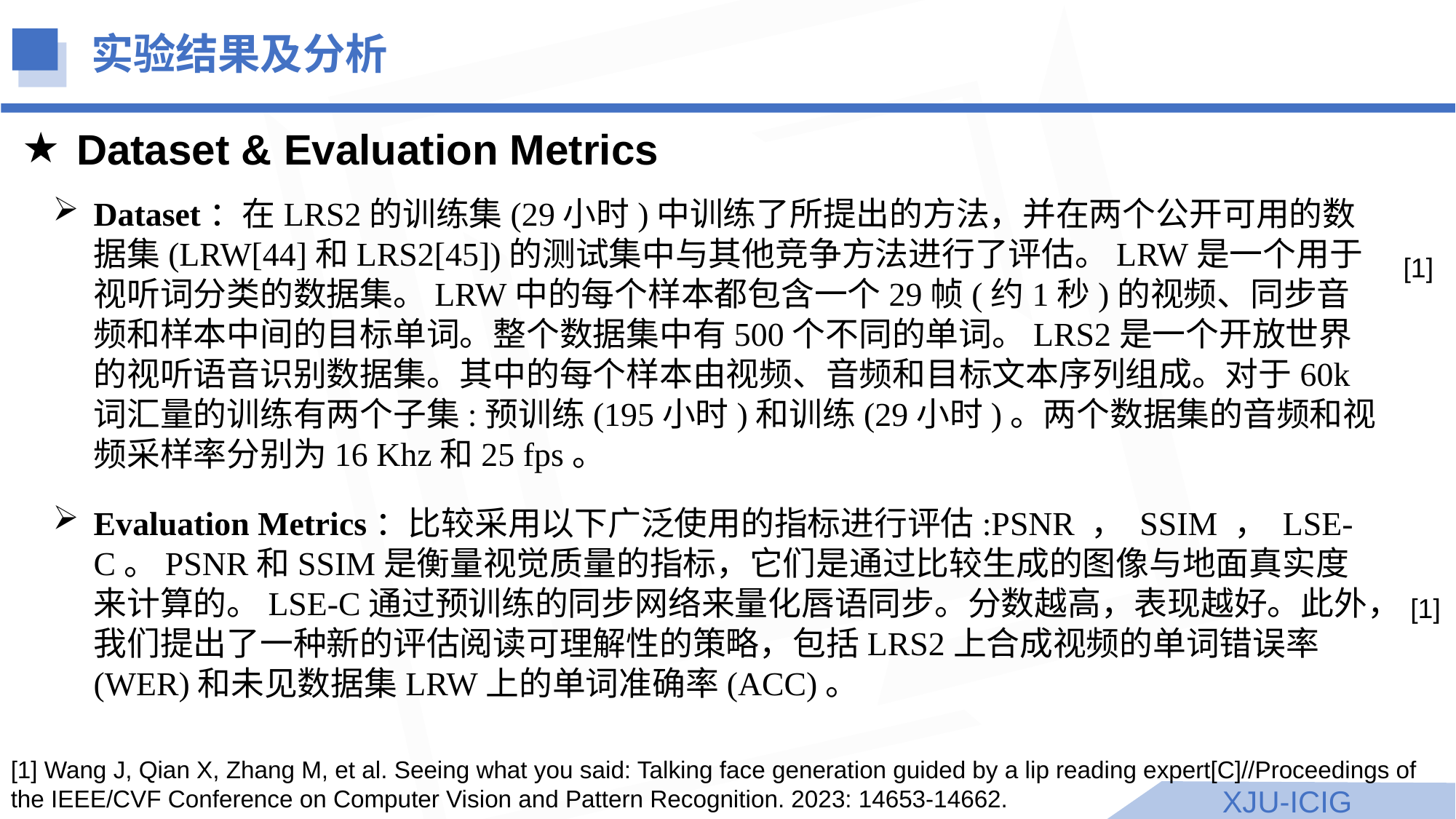

实验结果及分析

Dataset & Evaluation Metrics
Dataset：在LRS2的训练集(29小时)中训练了所提出的方法，并在两个公开可用的数据集(LRW[44]和LRS2[45])的测试集中与其他竞争方法进行了评估。LRW是一个用于视听词分类的数据集。LRW中的每个样本都包含一个29帧(约1秒)的视频、同步音频和样本中间的目标单词。整个数据集中有500个不同的单词。LRS2是一个开放世界的视听语音识别数据集。其中的每个样本由视频、音频和目标文本序列组成。对于60k词汇量的训练有两个子集:预训练(195小时)和训练(29小时)。两个数据集的音频和视频采样率分别为16 Khz和25 fps。
[1]
Evaluation Metrics：比较采用以下广泛使用的指标进行评估:PSNR ， SSIM ， LSE-C。PSNR和SSIM是衡量视觉质量的指标，它们是通过比较生成的图像与地面真实度来计算的。LSE-C通过预训练的同步网络来量化唇语同步。分数越高，表现越好。此外，我们提出了一种新的评估阅读可理解性的策略，包括LRS2上合成视频的单词错误率(WER)和未见数据集LRW上的单词准确率(ACC)。
[1]
[1] Wang J, Qian X, Zhang M, et al. Seeing what you said: Talking face generation guided by a lip reading expert[C]//Proceedings of the IEEE/CVF Conference on Computer Vision and Pattern Recognition. 2023: 14653-14662.
XJU-ICIG